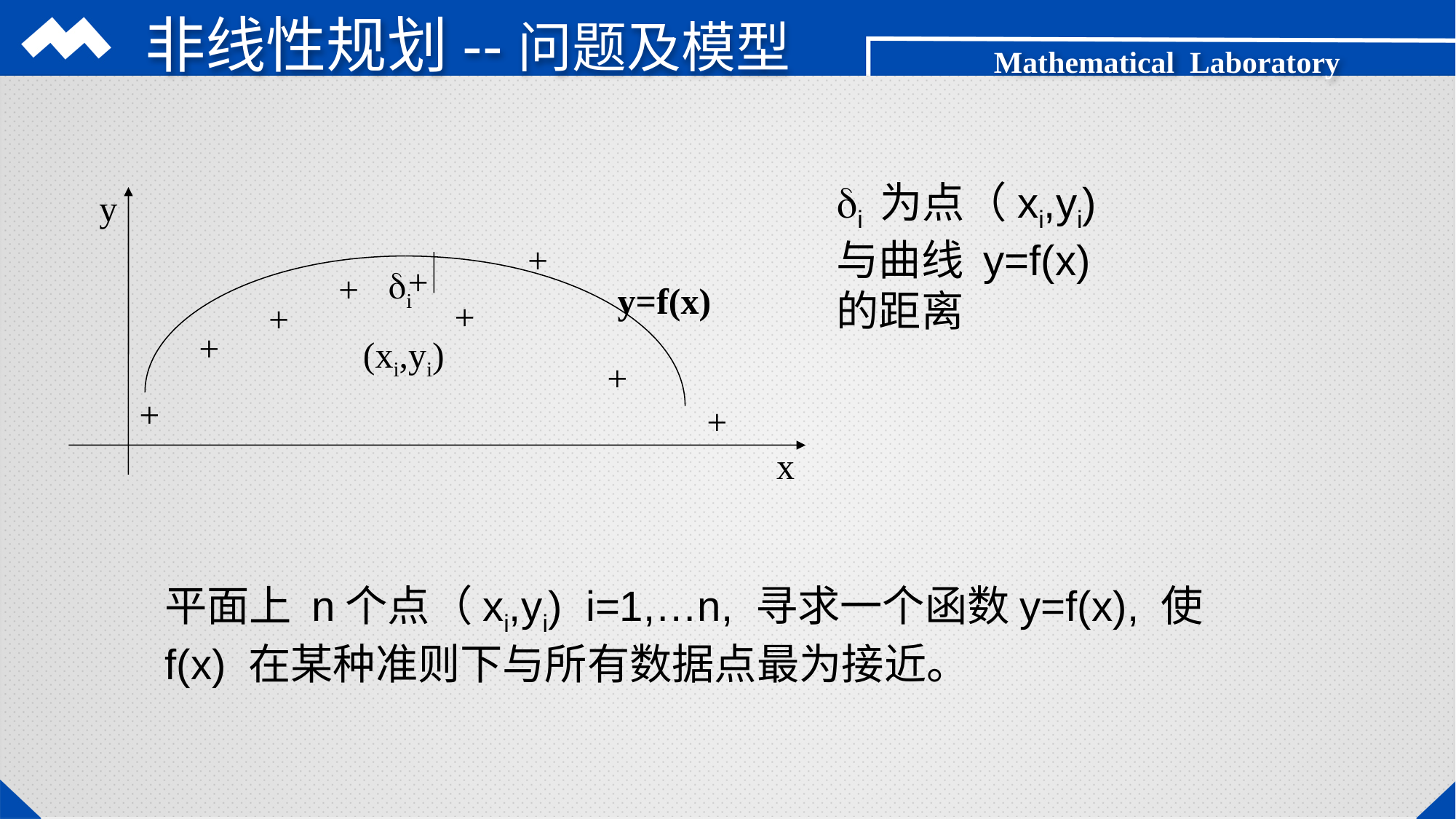

# 非线性规划--问题及模型
Mathematical  Laboratory
δi 为点（xi,yi) 与曲线 y=f(x) 的距离
y

+
+
+
+
+
+
+
+
+
x

δi
(xi,yi)

y=f(x)
平面上 n个点（xi,yi)  i=1,…n, 寻求一个函数y=f(x), 使 f(x) 在某种准则下与所有数据点最为接近。